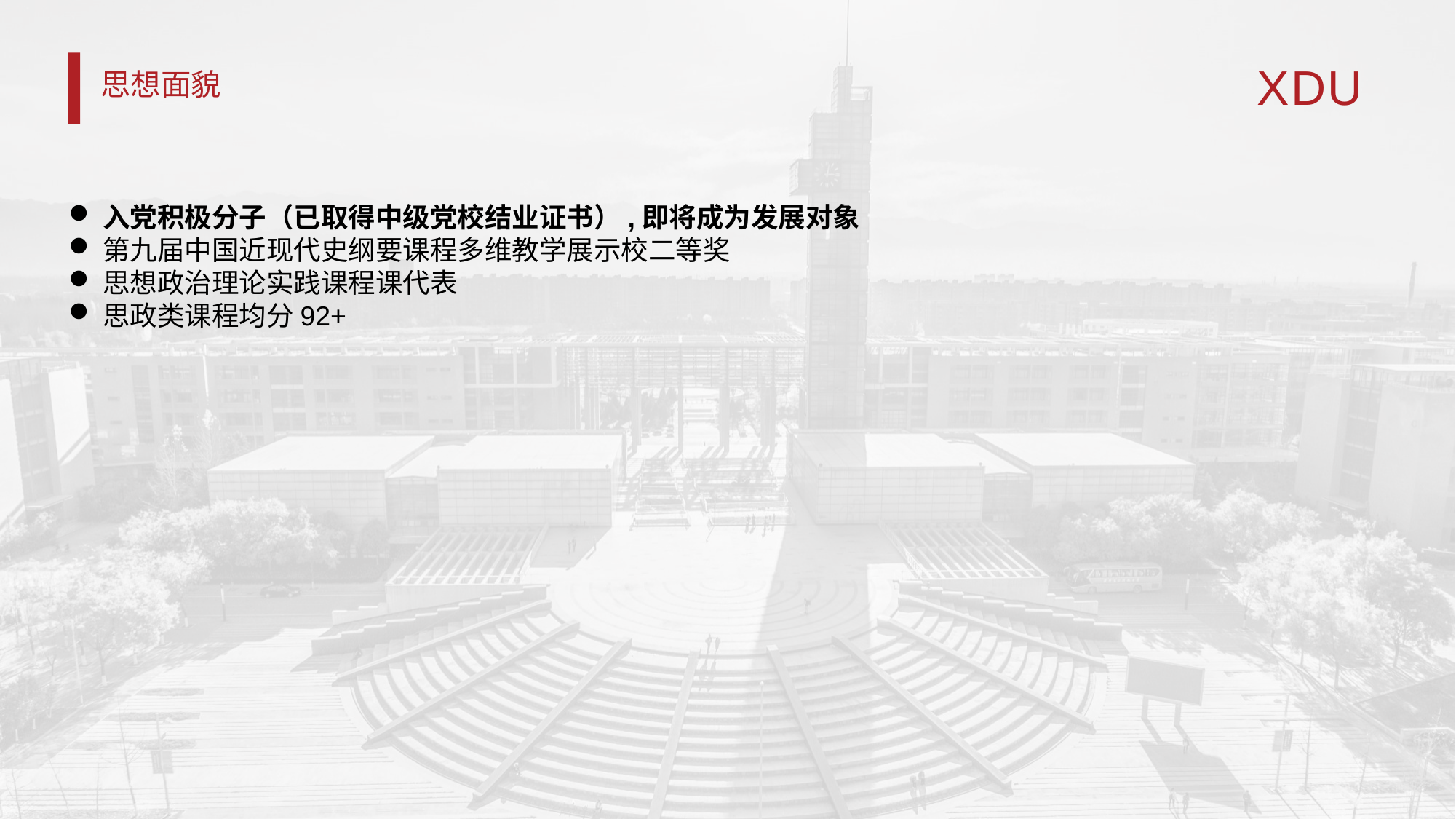

# 思想面貌
入党积极分子（已取得中级党校结业证书）,即将成为发展对象
第九届中国近现代史纲要课程多维教学展示校二等奖
思想政治理论实践课程课代表
思政类课程均分92+